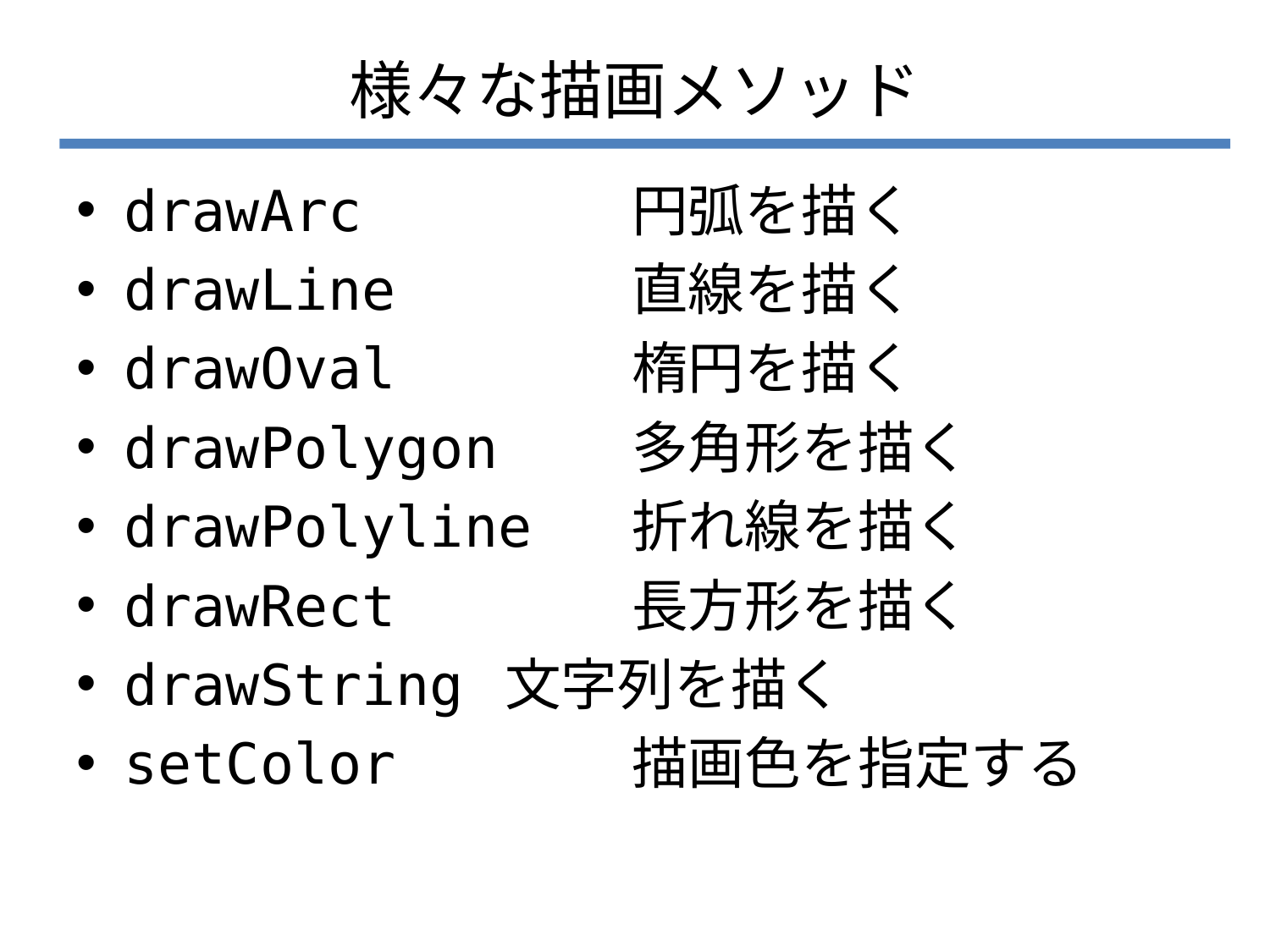

# 様々な描画メソッド
drawArc 		円弧を描く
drawLine 		直線を描く
drawOval 		楕円を描く
drawPolygon 	多角形を描く
drawPolyline 	折れ線を描く
drawRect 		長方形を描く
drawString 	文字列を描く
setColor 		描画色を指定する